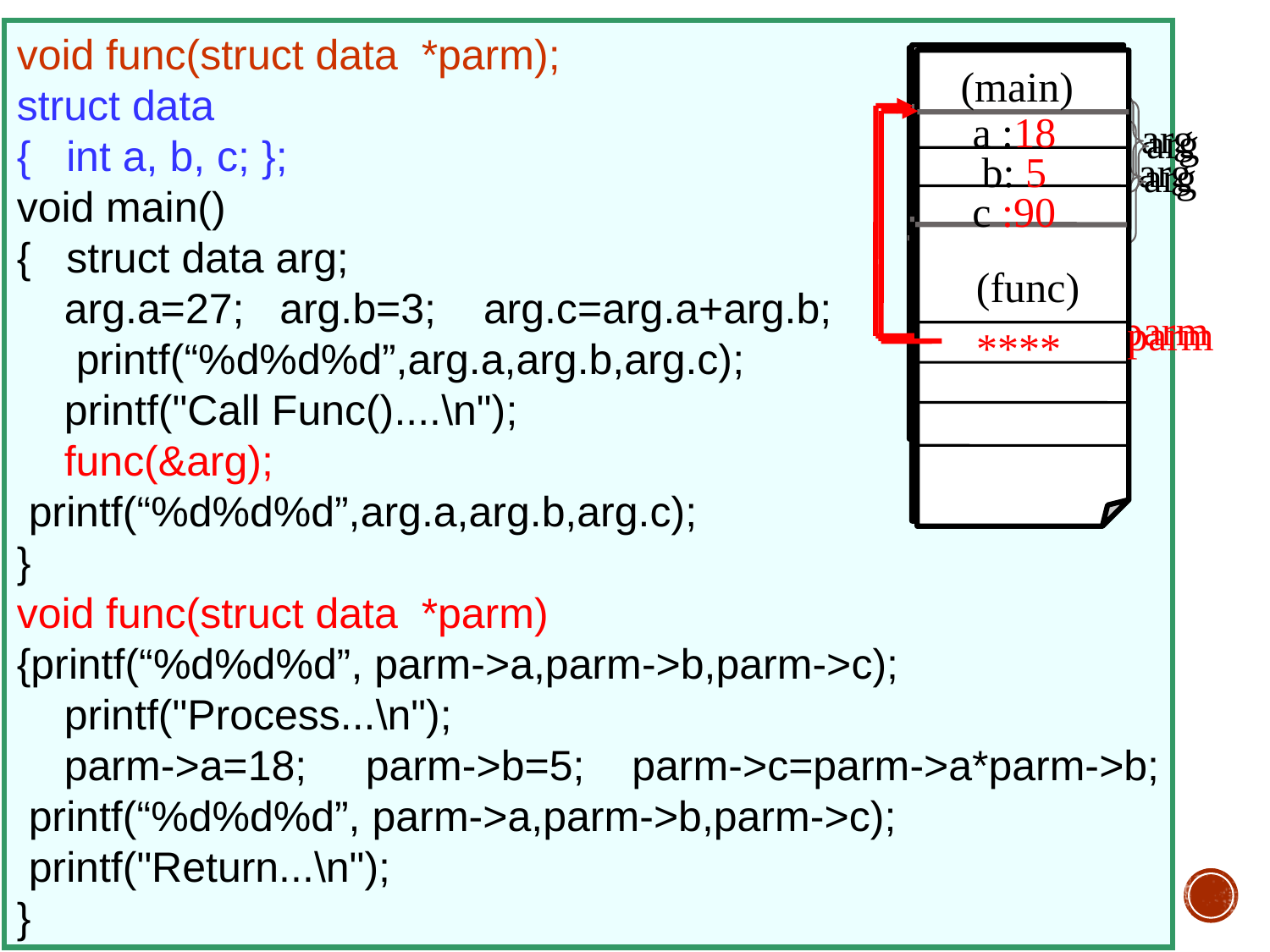

void func(struct data  *parm);
struct data
{   int a, b, c; };
void main()
{   struct data arg;
    arg.a=27;   arg.b=3;    arg.c=arg.a+arg.b;
     printf(“%d%d%d”,arg.a,arg.b,arg.c);
    printf("Call Func()....\n");
    func(&arg);
 printf(“%d%d%d”,arg.a,arg.b,arg.c);
}
void func(struct data  *parm)
{printf(“%d%d%d”, parm->a,parm->b,parm->c);
    printf("Process...\n");
    parm->a=18;     parm->b=5;    parm->c=parm->a*parm->b;
 printf(“%d%d%d”, parm->a,parm->b,parm->c);
 printf("Return...\n");
}
例  用结构体指针变量作函数参数

(main)

arg
a :27
b: 3
c :30

(func)
parm
****

(main)
a :18
b: 5
c :90

arg

(main)

arg
a :18
b: 5
c :90

(func)
parm
****

(main)
a :27
b: 3
c :30

arg

26